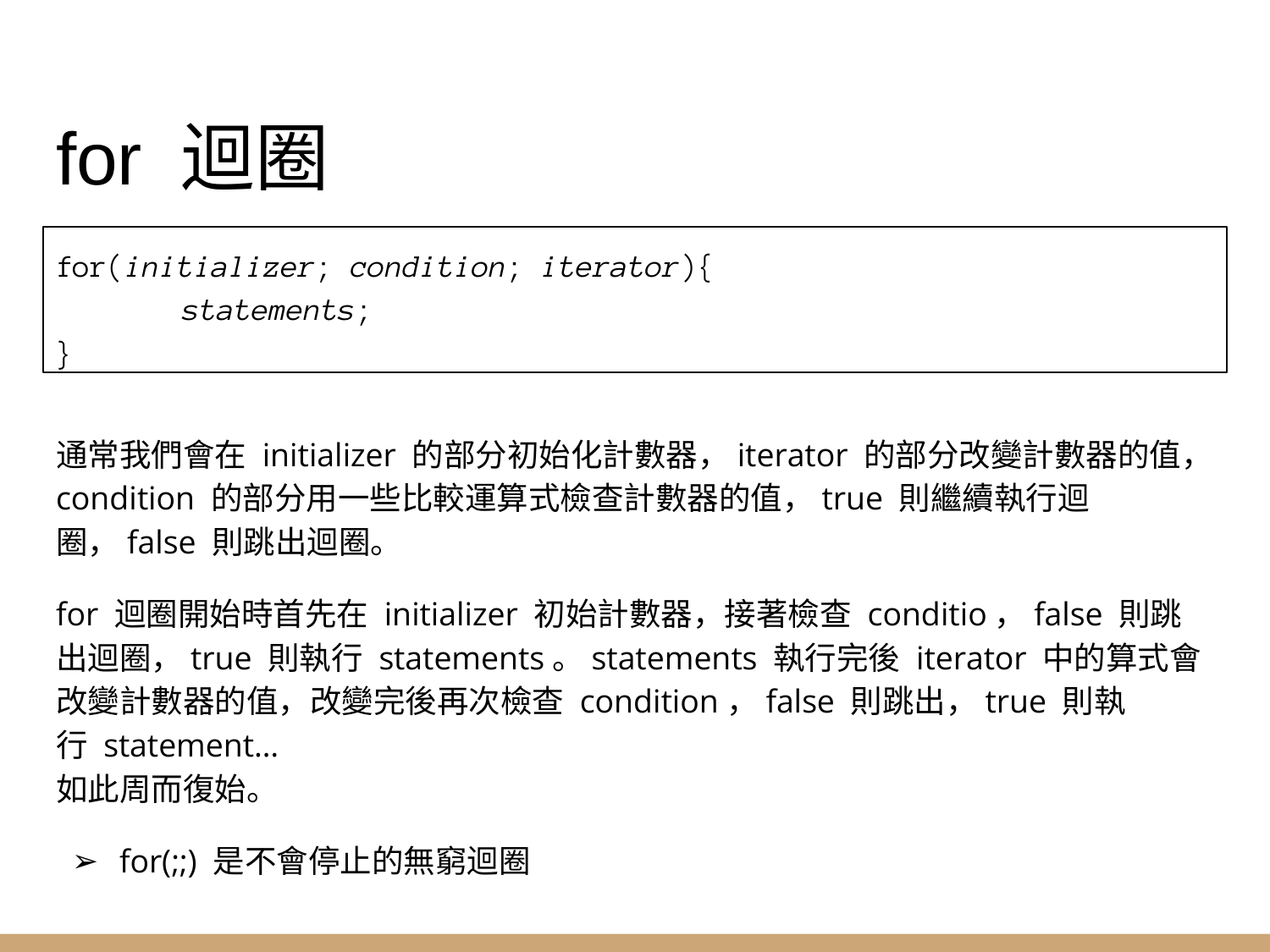

# for 迴圈
for(initializer; condition; iterator){
	statements;
}
通常我們會在 initializer 的部分初始化計數器，iterator 的部分改變計數器的值，condition 的部分用一些比較運算式檢查計數器的值，true 則繼續執行迴圈，false 則跳出迴圈。
for 迴圈開始時首先在 initializer 初始計數器，接著檢查 conditio，false 則跳出迴圈，true 則執行 statements。statements 執行完後 iterator 中的算式會改變計數器的值，改變完後再次檢查 condition，false 則跳出，true 則執行 statement…
如此周而復始。
for(;;) 是不會停止的無窮迴圈